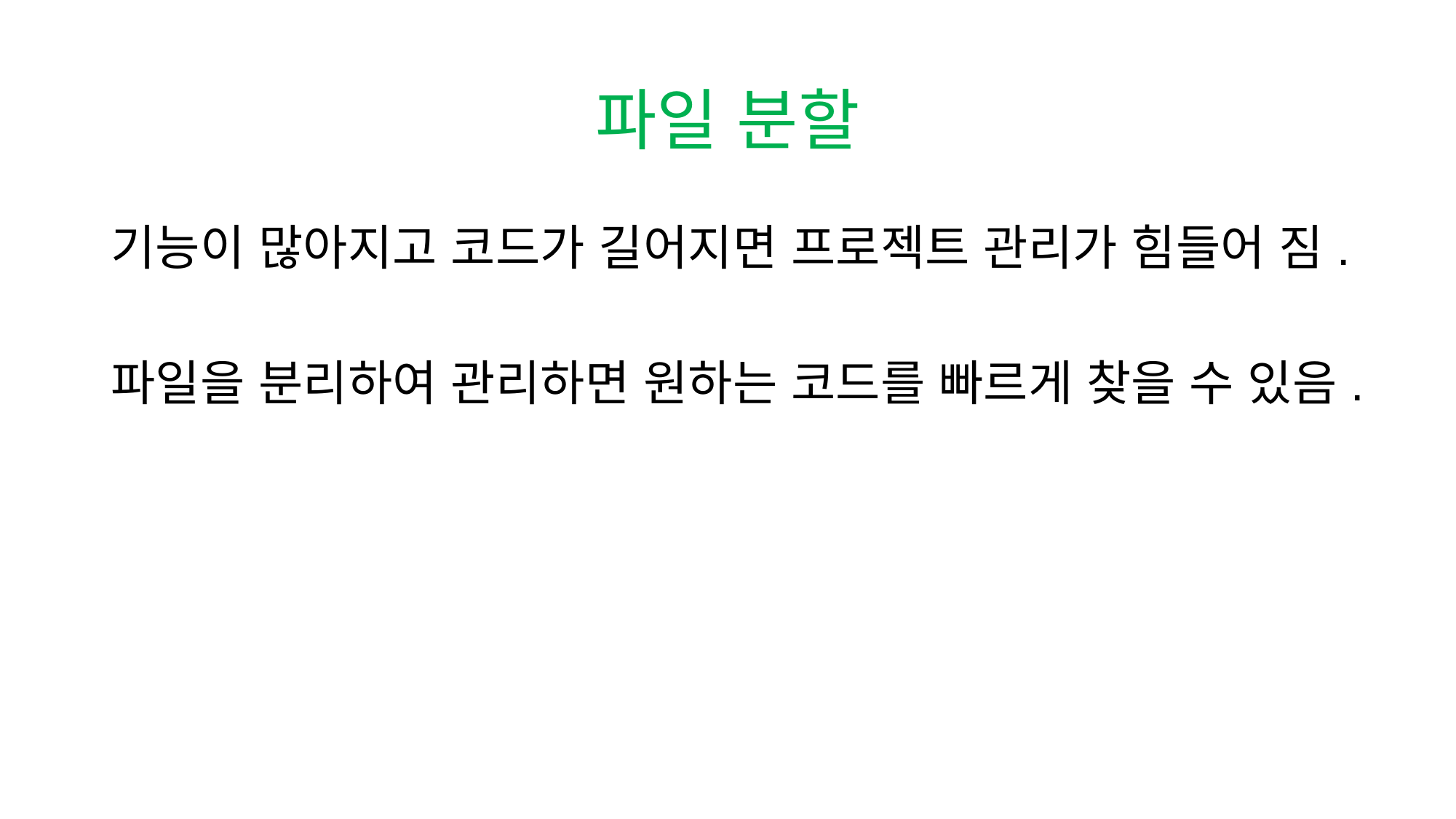

# 파일 분할
기능이 많아지고 코드가 길어지면 프로젝트 관리가 힘들어 짐.

파일을 분리하여 관리하면 원하는 코드를 빠르게 찾을 수 있음.